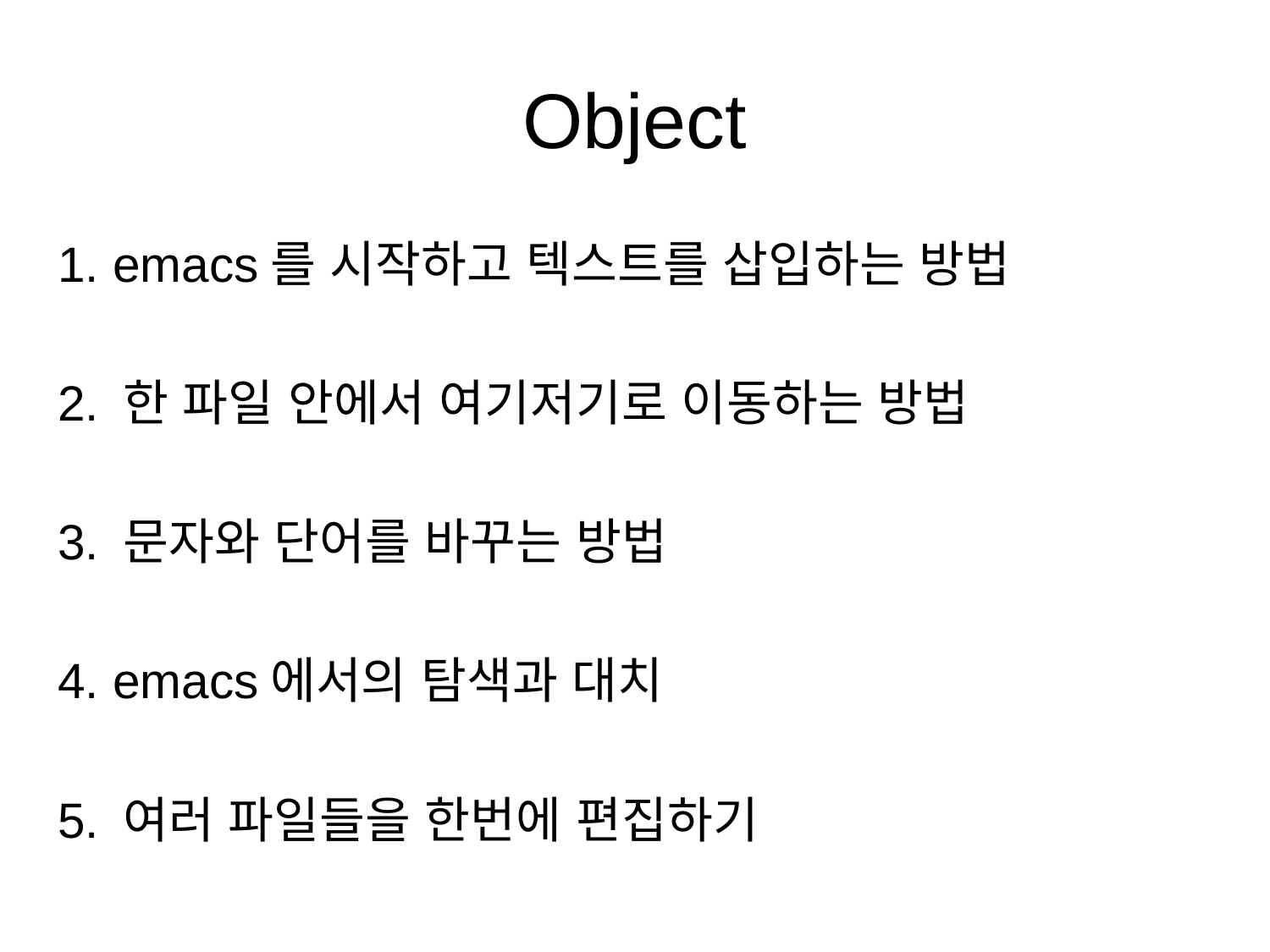

# Object
1. emacs를 시작하고 텍스트를 삽입하는 방법

2. 한 파일 안에서 여기저기로 이동하는 방법

3. 문자와 단어를 바꾸는 방법

4. emacs에서의 탐색과 대치

5. 여러 파일들을 한번에 편집하기